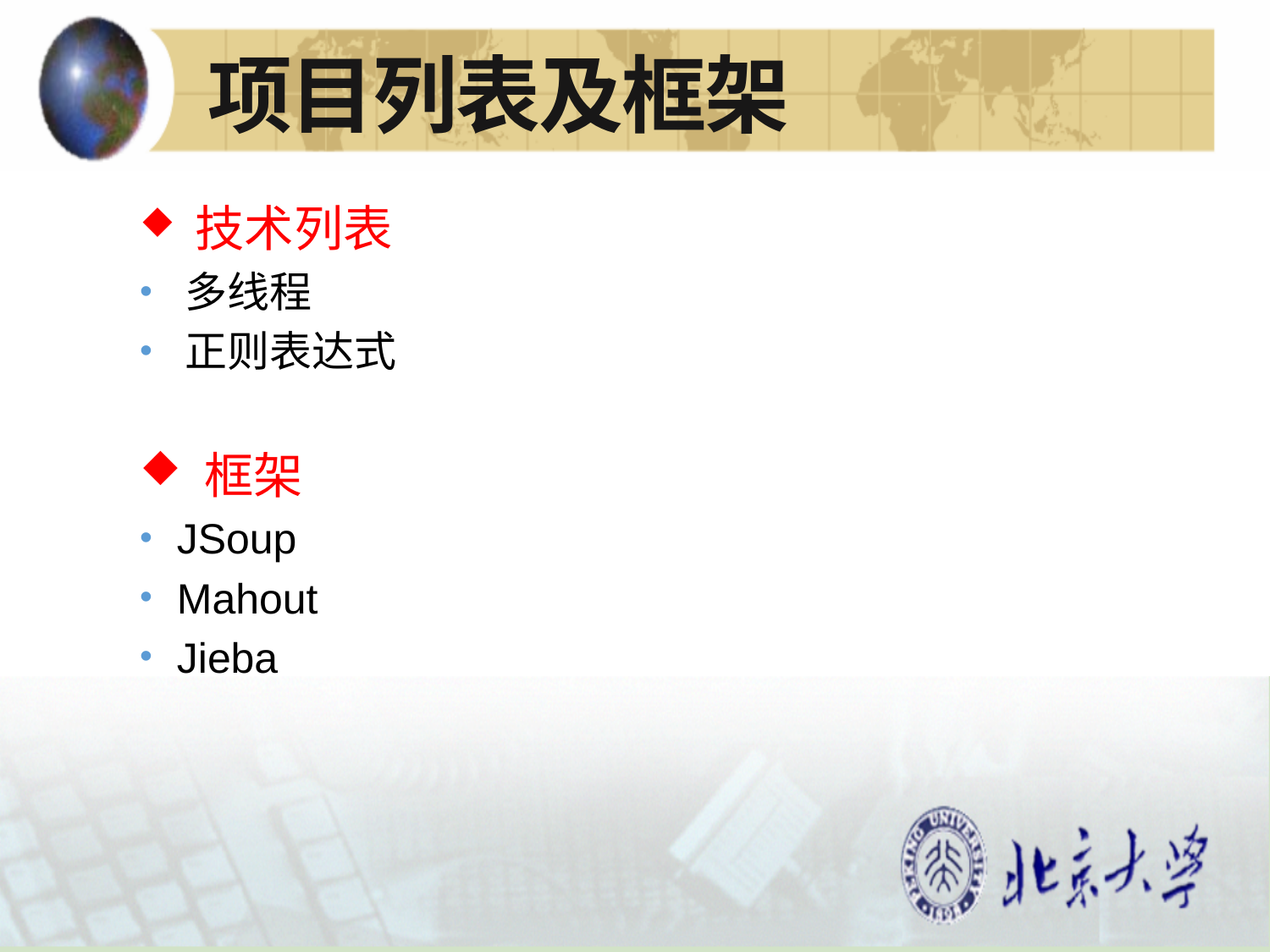

项目列表及框架
 技术列表
 多线程
 正则表达式

 框架
 JSoup
 Mahout
 Jieba